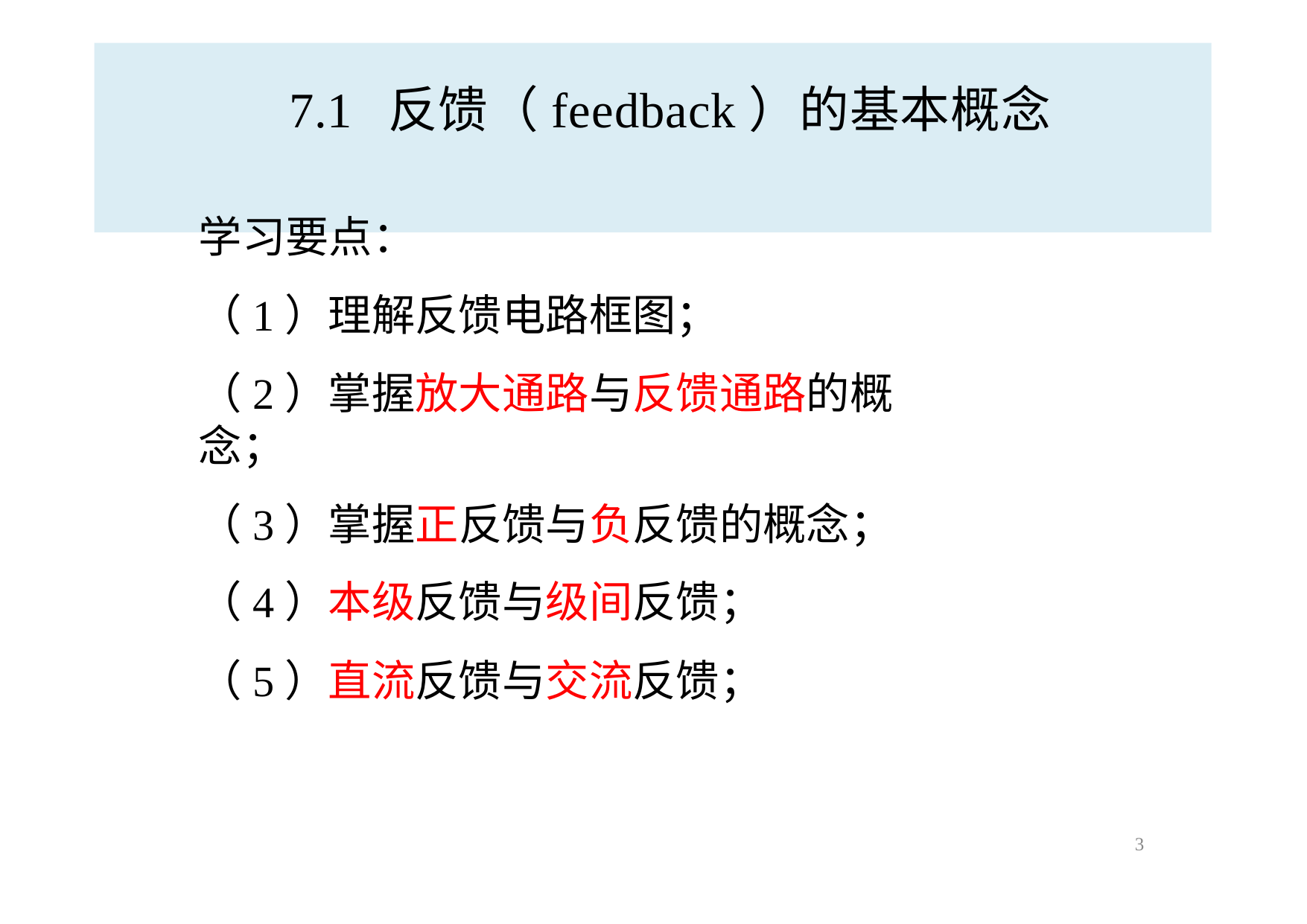

# 7.1 反馈（feedback）的基本概念
学习要点：
（1）理解反馈电路框图；
（2）掌握放大通路与反馈通路的概念；
（3）掌握正反馈与负反馈的概念；
（4）本级反馈与级间反馈；
（5）直流反馈与交流反馈；
3